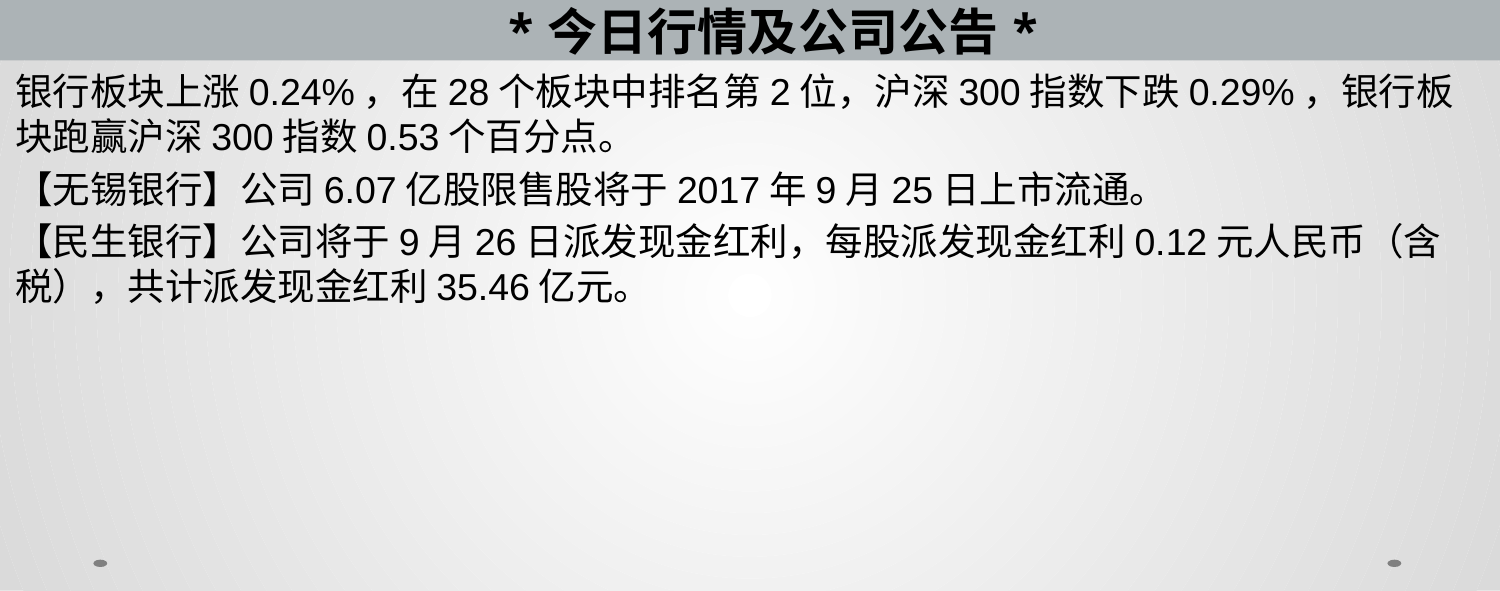

*今日行情及公司公告*
银行板块上涨0.24%，在28个板块中排名第2位，沪深300指数下跌0.29%，银行板块跑赢沪深300指数0.53个百分点。
【无锡银行】公司6.07亿股限售股将于2017年9月25日上市流通。
【民生银行】公司将于9月26日派发现金红利，每股派发现金红利0.12元人民币（含税），共计派发现金红利35.46亿元。